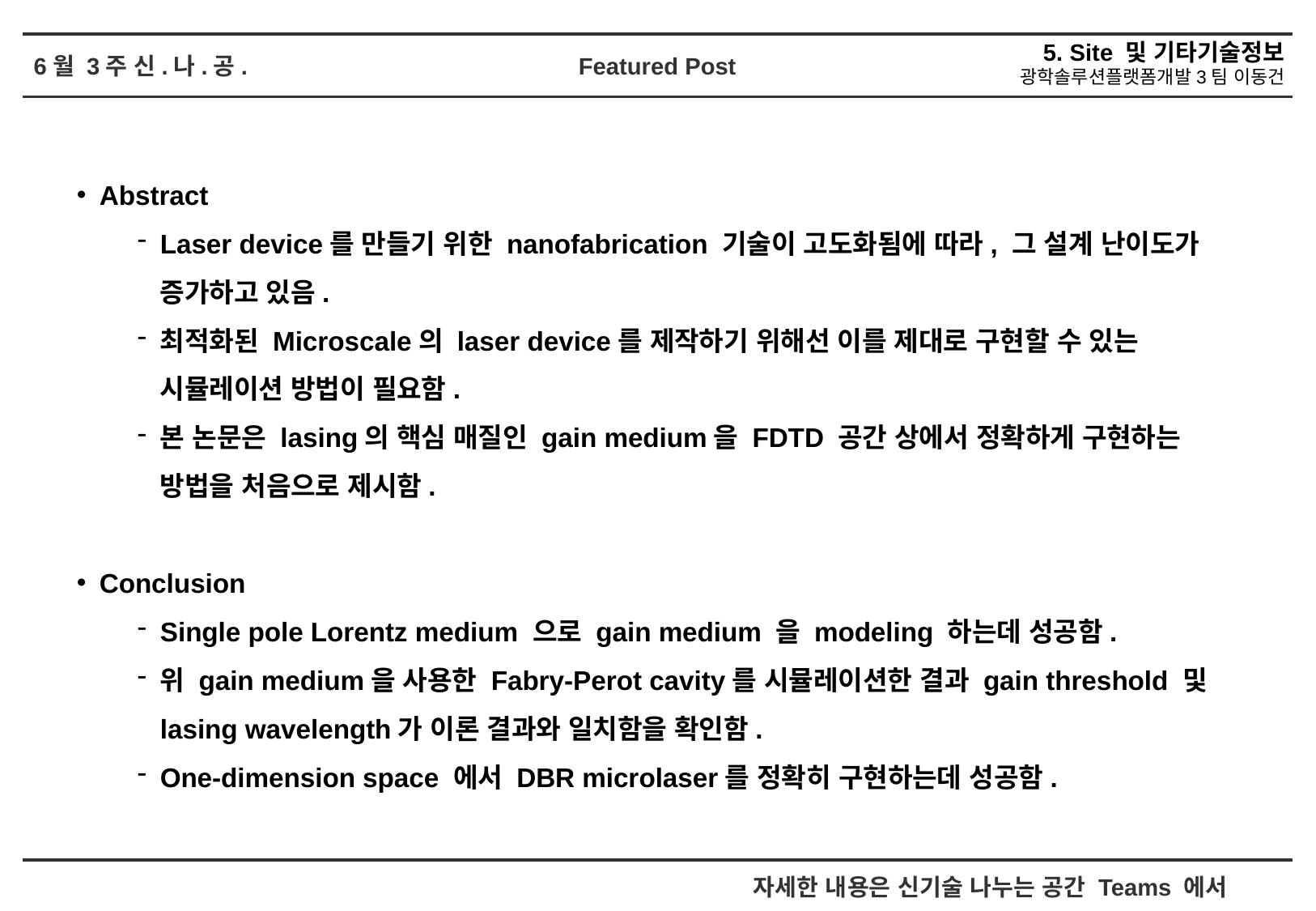

Abstract
Laser device를 만들기 위한 nanofabrication 기술이 고도화됨에 따라, 그 설계 난이도가 증가하고 있음.
최적화된 Microscale의 laser device를 제작하기 위해선 이를 제대로 구현할 수 있는 시뮬레이션 방법이 필요함.
본 논문은 lasing의 핵심 매질인 gain medium을 FDTD 공간 상에서 정확하게 구현하는 방법을 처음으로 제시함.

Conclusion
Single pole Lorentz medium 으로 gain medium 을 modeling 하는데 성공함.
위 gain medium을 사용한 Fabry-Perot cavity를 시뮬레이션한 결과 gain threshold 및 lasing wavelength가 이론 결과와 일치함을 확인함.
One-dimension space 에서 DBR microlaser를 정확히 구현하는데 성공함.